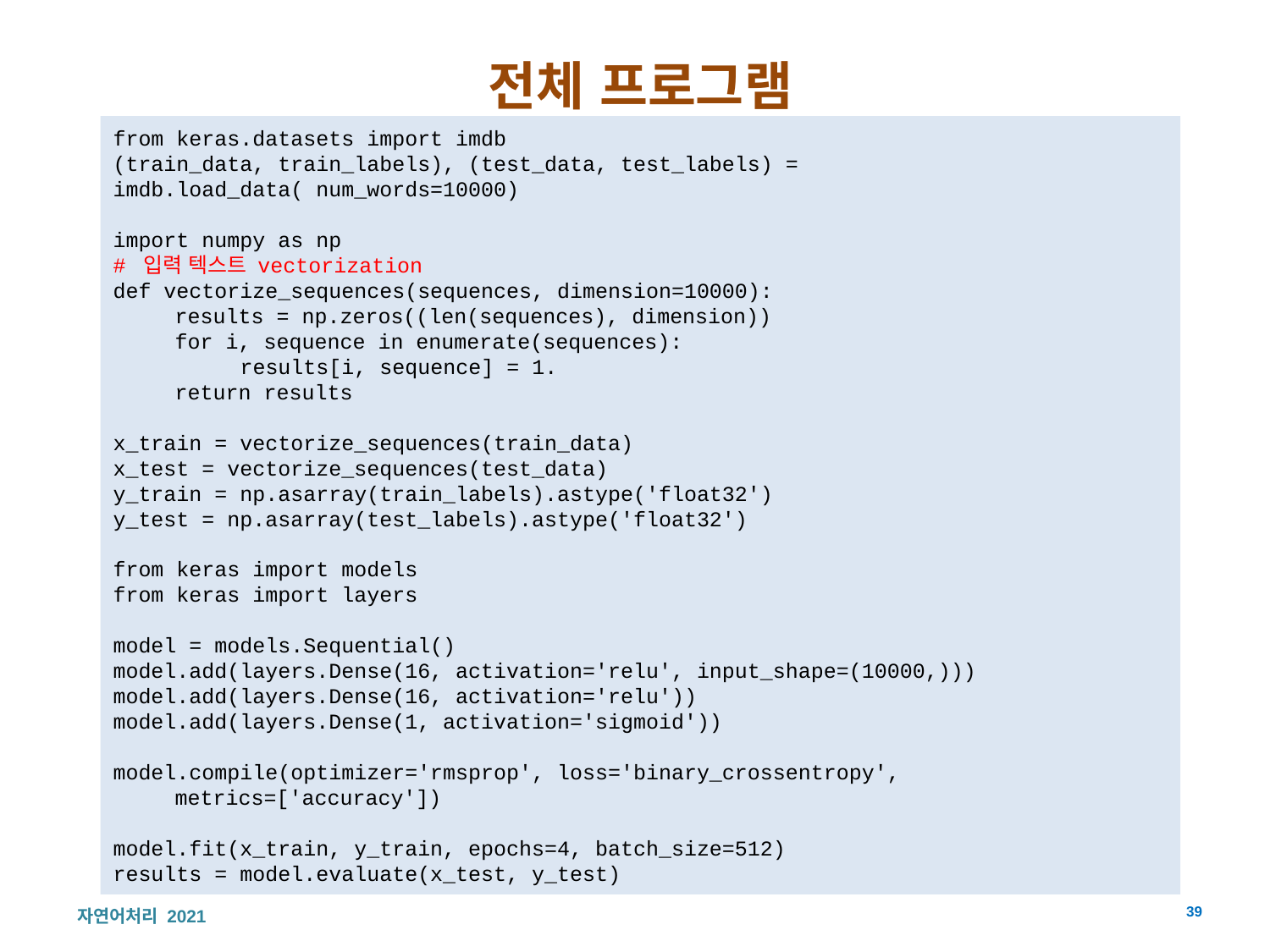

# 전체 프로그램
from keras.datasets import imdb
(train_data, train_labels), (test_data, test_labels) = 	imdb.load_data( num_words=10000)

import numpy as np
# 입력 텍스트 vectorization
def vectorize_sequences(sequences, dimension=10000):
	results = np.zeros((len(sequences), dimension))
	for i, sequence in enumerate(sequences):
		results[i, sequence] = 1.
	return results

x_train = vectorize_sequences(train_data)
x_test = vectorize_sequences(test_data)
y_train = np.asarray(train_labels).astype('float32')
y_test = np.asarray(test_labels).astype('float32')

from keras import models
from keras import layers

model = models.Sequential()
model.add(layers.Dense(16, activation='relu', input_shape=(10000,)))
model.add(layers.Dense(16, activation='relu'))
model.add(layers.Dense(1, activation='sigmoid'))

model.compile(optimizer='rmsprop', loss='binary_crossentropy',
	metrics=['accuracy'])

model.fit(x_train, y_train, epochs=4, batch_size=512)
results = model.evaluate(x_test, y_test)